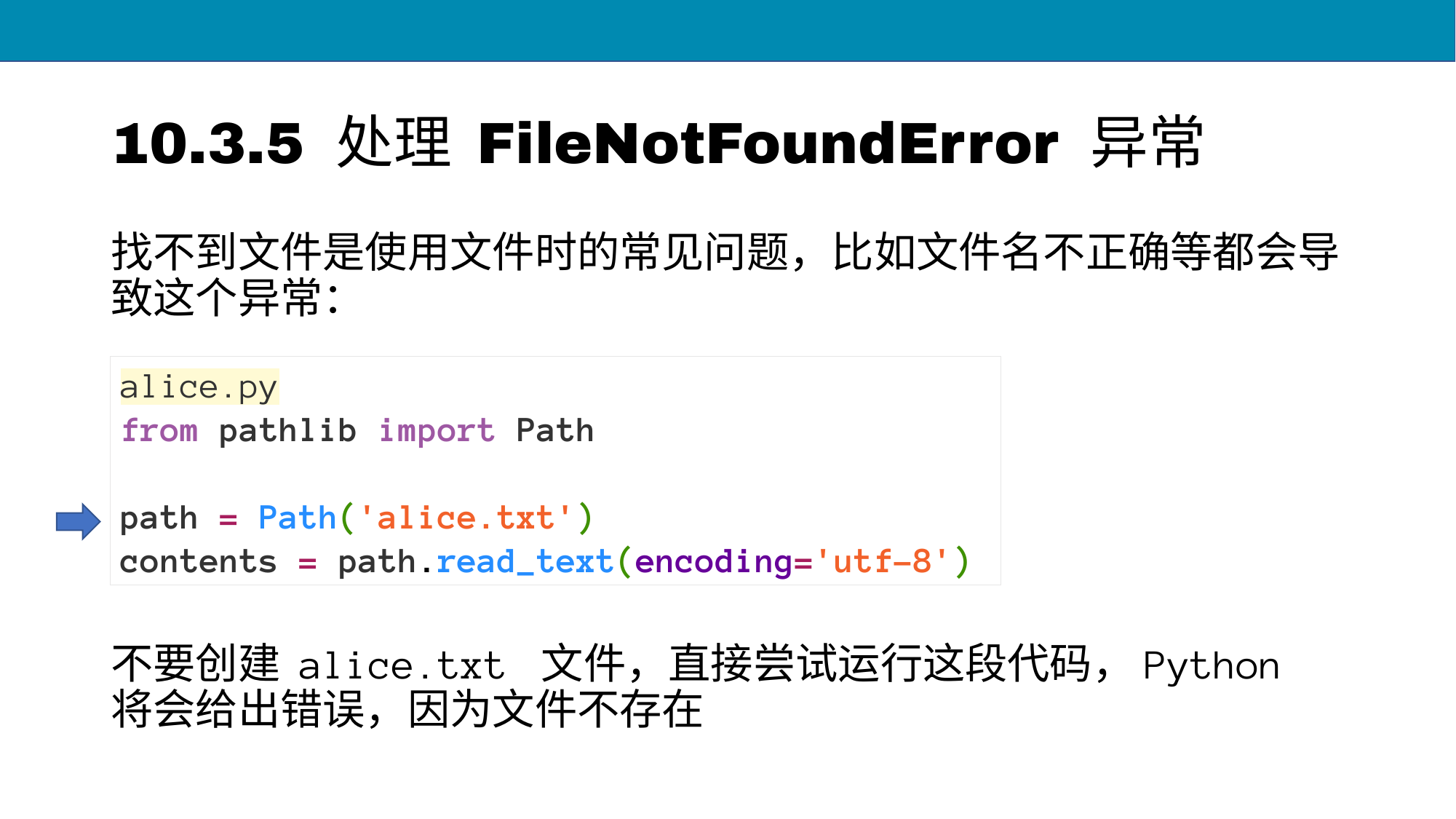

# 10.3.5 处理 FileNotFoundError 异常
找不到文件是使用文件时的常见问题，比如文件名不正确等都会导致这个异常：

不要创建 alice.txt 文件，直接尝试运行这段代码，Python 将会给出错误，因为文件不存在

alice.py
from pathlib import Path
path = Path('alice.txt')
contents = path.read_text(encoding='utf-8')